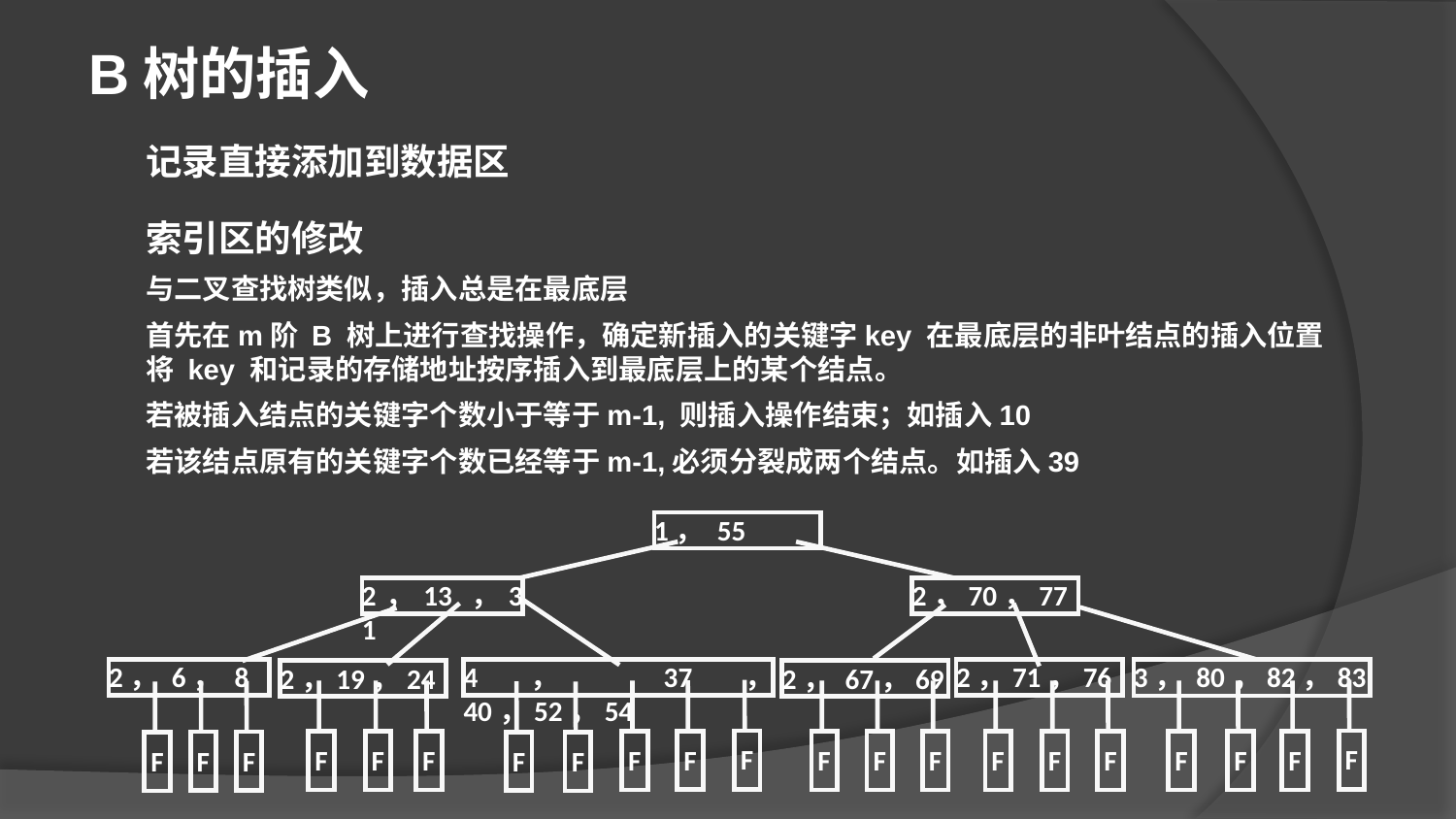

B树的插入
记录直接添加到数据区
索引区的修改
与二叉查找树类似，插入总是在最底层
首先在m阶 B 树上进行查找操作，确定新插入的关键字key 在最底层的非叶结点的插入位置将 key 和记录的存储地址按序插入到最底层上的某个结点。
若被插入结点的关键字个数小于等于m-1, 则插入操作结束；如插入10
若该结点原有的关键字个数已经等于m-1,必须分裂成两个结点。如插入39
1， 55

2，13 ，31
2，70，77

2， 6， 8
2，19，24
4， 37， 40，52，54
2，71，76
2， 67，69
3， 80，82，83

F

F

F

F

F

F

F

F

F

F

F

F

F

F

F

F

F

F

F

F

F